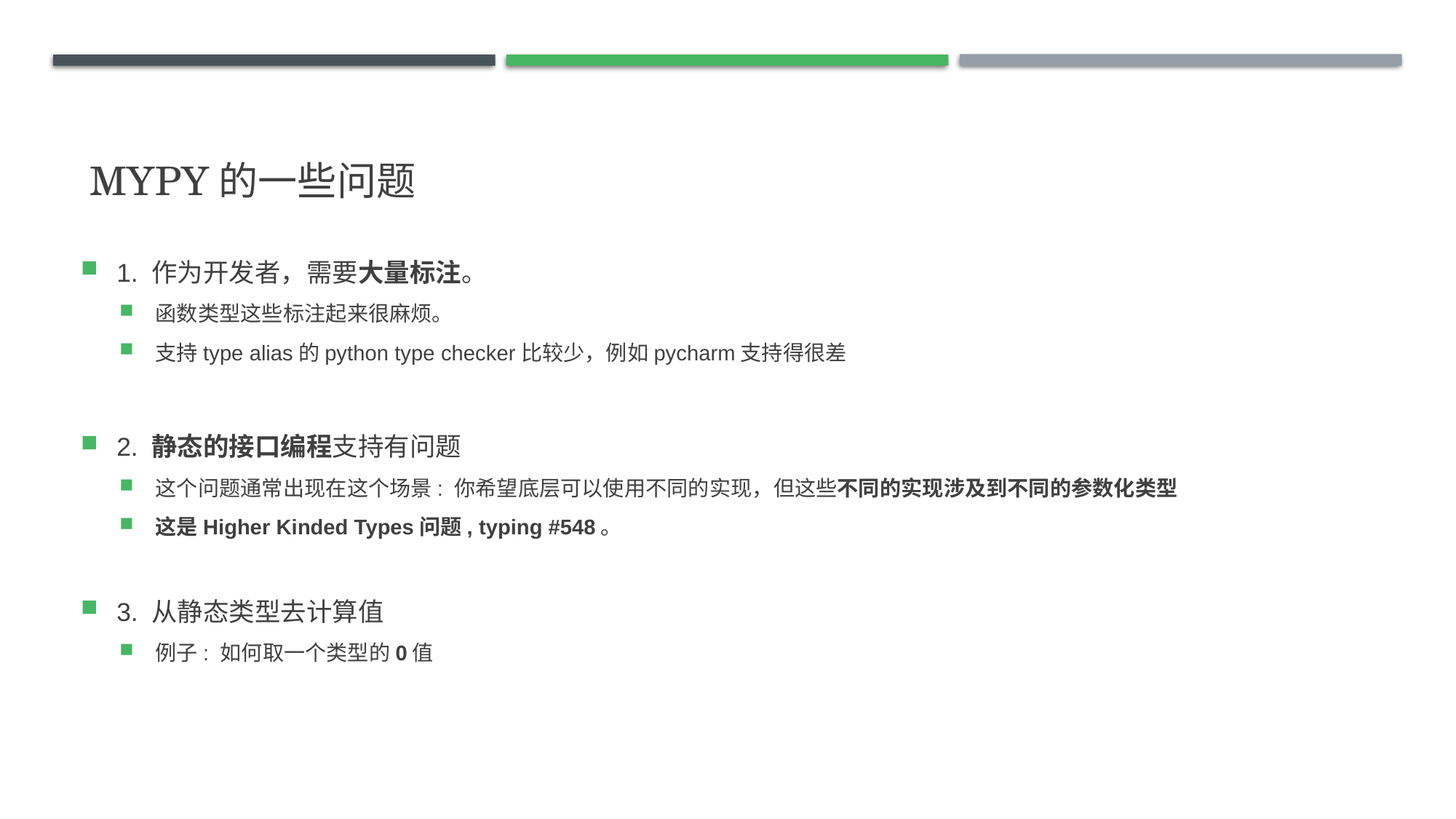

# MyPY的一些问题
1. 作为开发者，需要大量标注。
函数类型这些标注起来很麻烦。
支持type alias的python type checker比较少，例如pycharm支持得很差

2. 静态的接口编程支持有问题
这个问题通常出现在这个场景: 你希望底层可以使用不同的实现，但这些不同的实现涉及到不同的参数化类型
这是Higher Kinded Types问题, typing #548。

3. 从静态类型去计算值
例子: 如何取一个类型的0值